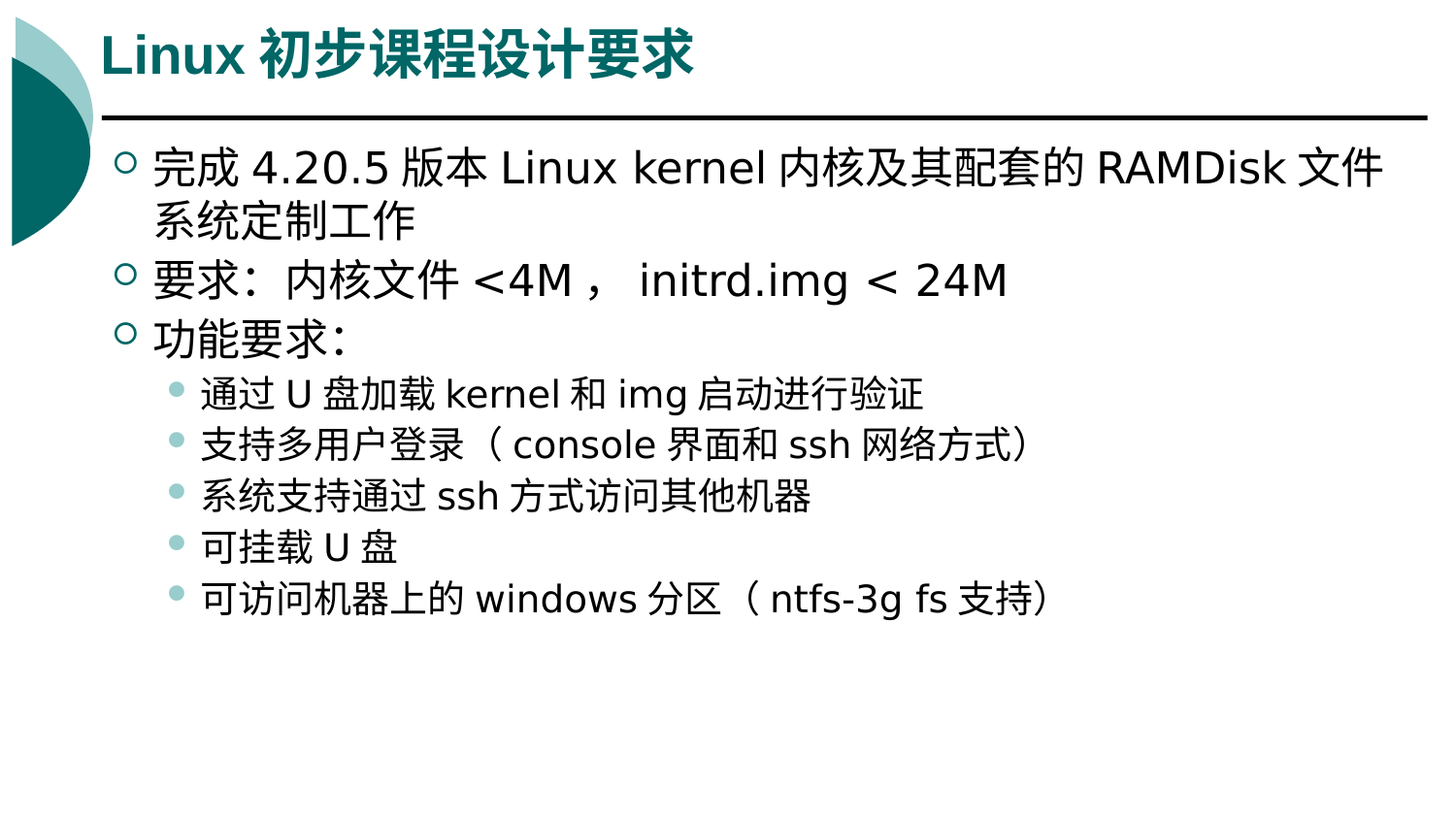

# Linux初步课程设计要求
完成4.20.5版本Linux kernel内核及其配套的RAMDisk文件系统定制工作
要求：内核文件<4M，initrd.img < 24M
功能要求：
通过U盘加载kernel和img启动进行验证
支持多用户登录（console界面和ssh网络方式）
系统支持通过ssh方式访问其他机器
可挂载U盘
可访问机器上的windows分区（ntfs-3g fs支持）